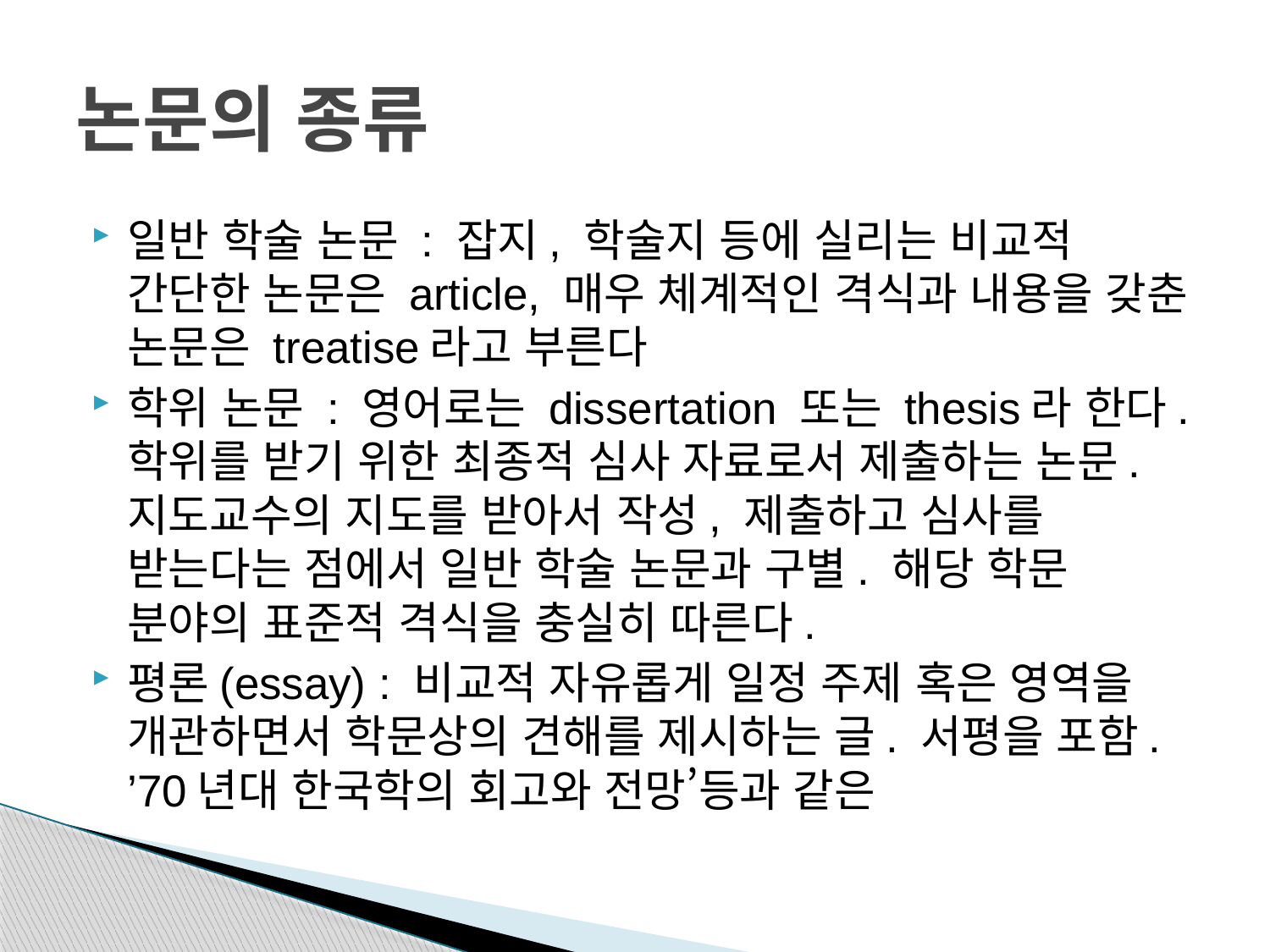

# 논문의 종류
일반 학술 논문 : 잡지, 학술지 등에 실리는 비교적 간단한 논문은 article, 매우 체계적인 격식과 내용을 갖춘 논문은 treatise라고 부른다
학위 논문 : 영어로는 dissertation 또는 thesis라 한다. 학위를 받기 위한 최종적 심사 자료로서 제출하는 논문. 지도교수의 지도를 받아서 작성, 제출하고 심사를 받는다는 점에서 일반 학술 논문과 구별. 해당 학문 분야의 표준적 격식을 충실히 따른다.
평론(essay) : 비교적 자유롭게 일정 주제 혹은 영역을 개관하면서 학문상의 견해를 제시하는 글. 서평을 포함. ’70년대 한국학의 회고와 전망’등과 같은